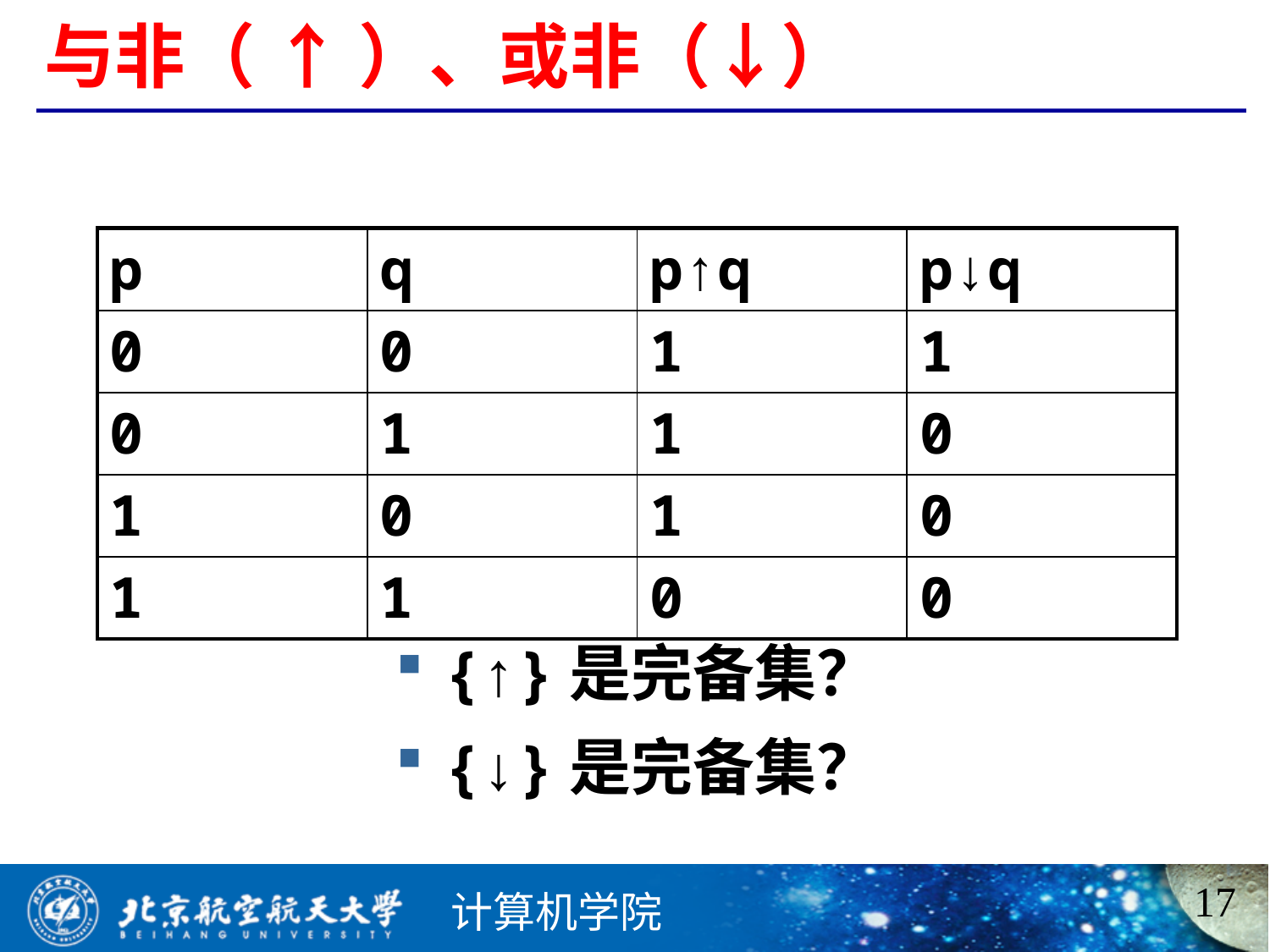

# 与非（ ↑ ）、或非（↓）
| p | q | p↑q | p↓q |
| --- | --- | --- | --- |
| 0 | 0 | 1 | 1 |
| 0 | 1 | 1 | 0 |
| 1 | 0 | 1 | 0 |
| 1 | 1 | 0 | 0 |
{↑}是完备集？
{↓}是完备集？